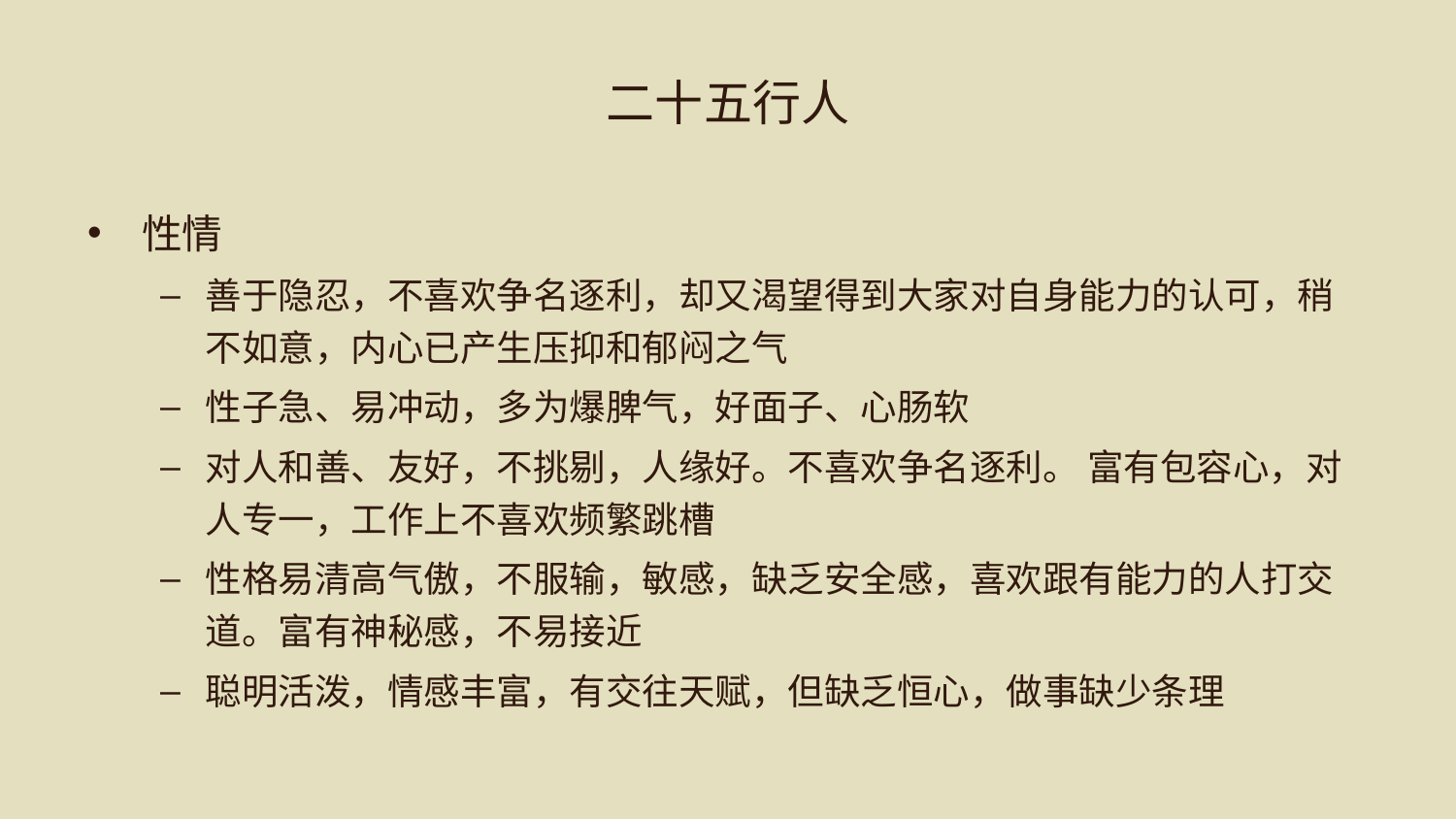

# 二十五行人
性情
善于隐忍，不喜欢争名逐利，却又渴望得到大家对自身能力的认可，稍不如意，内心已产生压抑和郁闷之气
性子急、易冲动，多为爆脾气，好面子、心肠软
对人和善、友好，不挑剔，人缘好。不喜欢争名逐利。 富有包容心，对人专一，工作上不喜欢频繁跳槽
性格易清高气傲，不服输，敏感，缺乏安全感，喜欢跟有能力的人打交道。富有神秘感，不易接近
聪明活泼，情感丰富，有交往天赋，但缺乏恒心，做事缺少条理